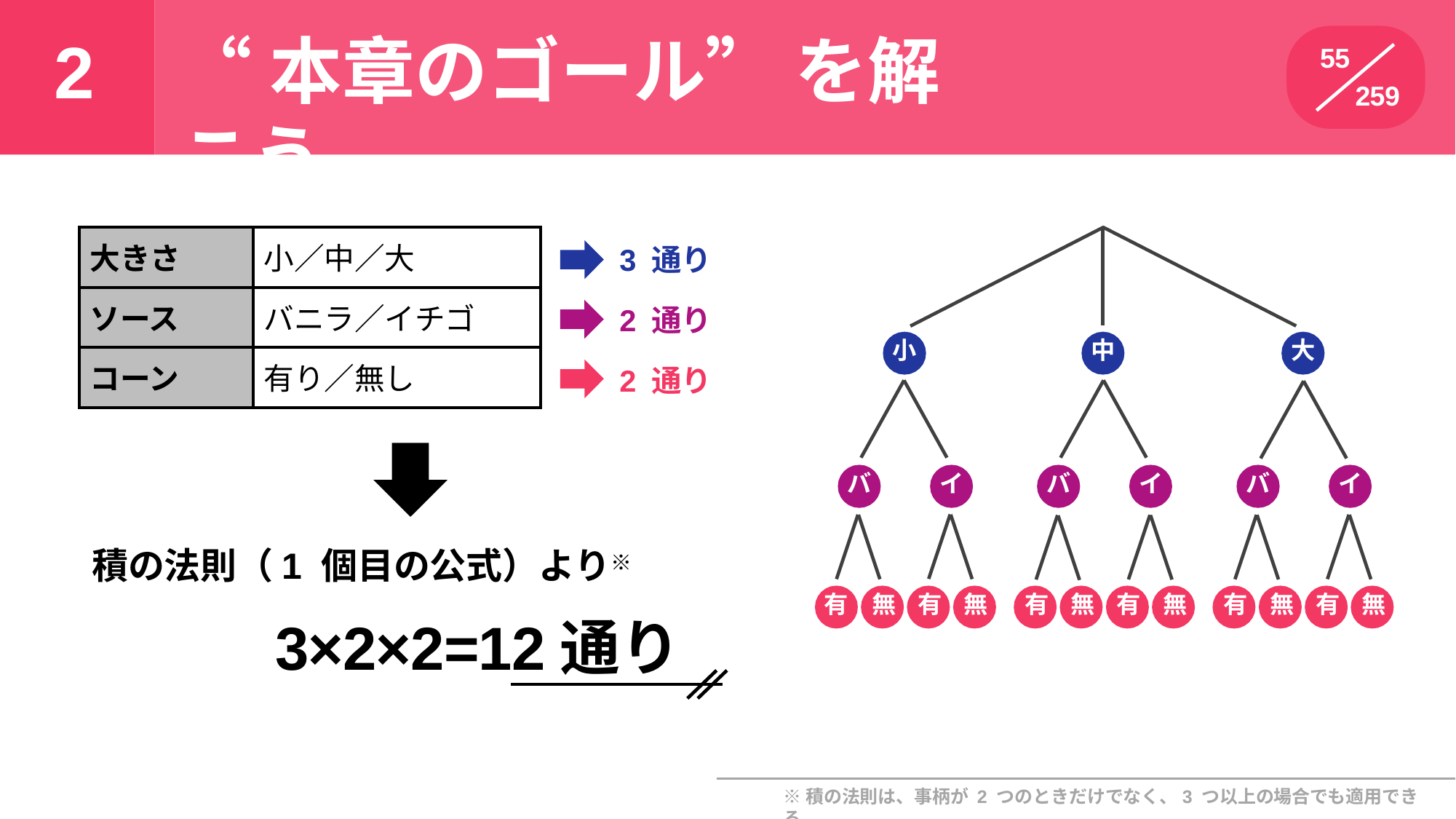

“本章のゴール” を解こう
# 2
55
259

| 大きさ | 小／中／大 |
| --- | --- |
| ソース | バニラ／イチゴ |
| コーン | 有り／無し |
| 3 通り |
| --- |
| 2 通り |
| 2 通り |

小
中
大

バ
イ
バ
イ
バ
イ

積の法則（1 個目の公式）より※
3×2×2=12通り

有	無	有	無	有	無	有	無	有	無	有	無

※積の法則は、事柄が 2 つのときだけでなく、3 つ以上の場合でも適用できる。